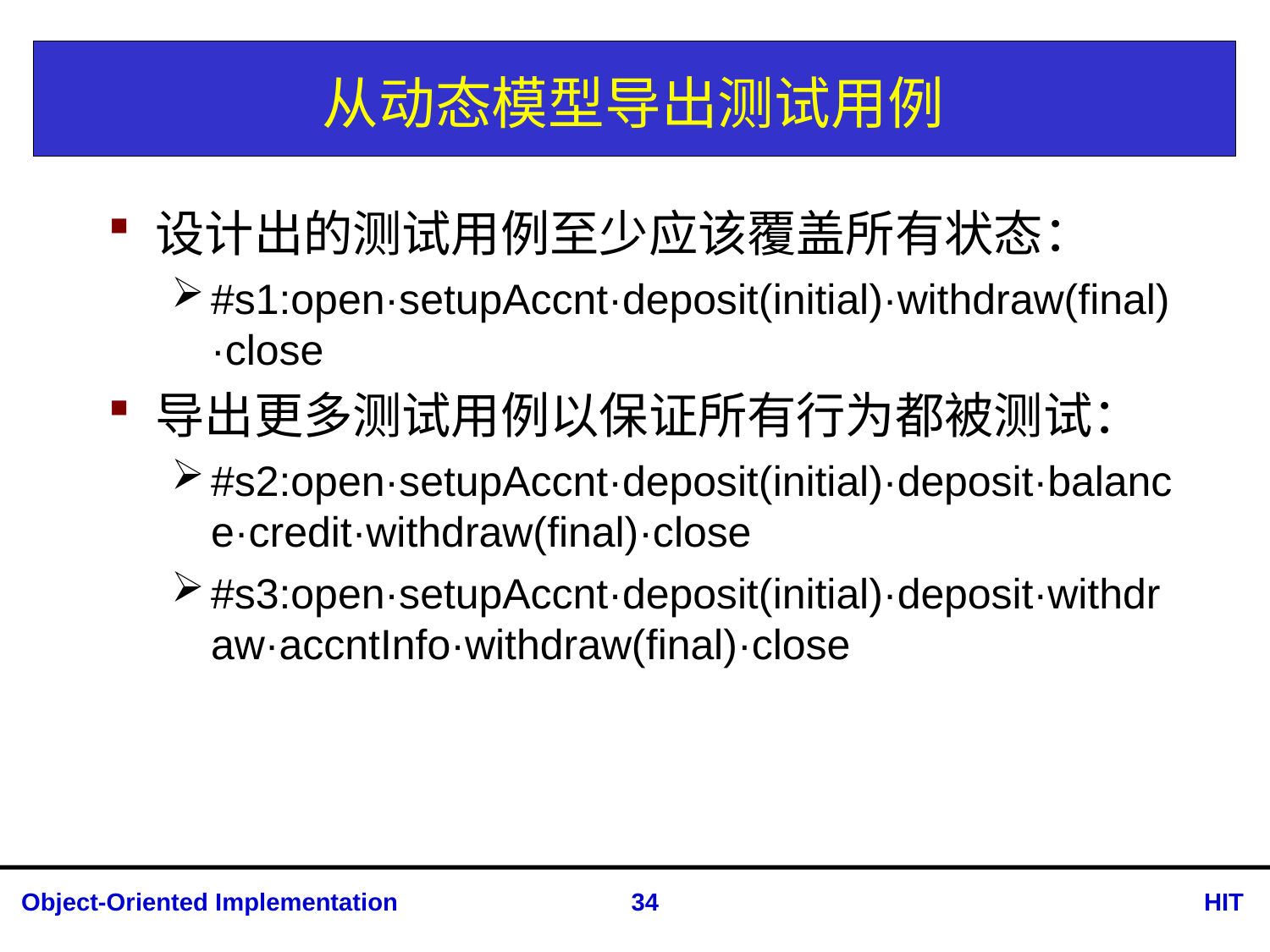

# 从动态模型导出测试用例
设计出的测试用例至少应该覆盖所有状态：
#s1:open·setupAccnt·deposit(initial)·withdraw(final)·close
导出更多测试用例以保证所有行为都被测试：
#s2:open·setupAccnt·deposit(initial)·deposit·balance·credit·withdraw(final)·close
#s3:open·setupAccnt·deposit(initial)·deposit·withdraw·accntInfo·withdraw(final)·close